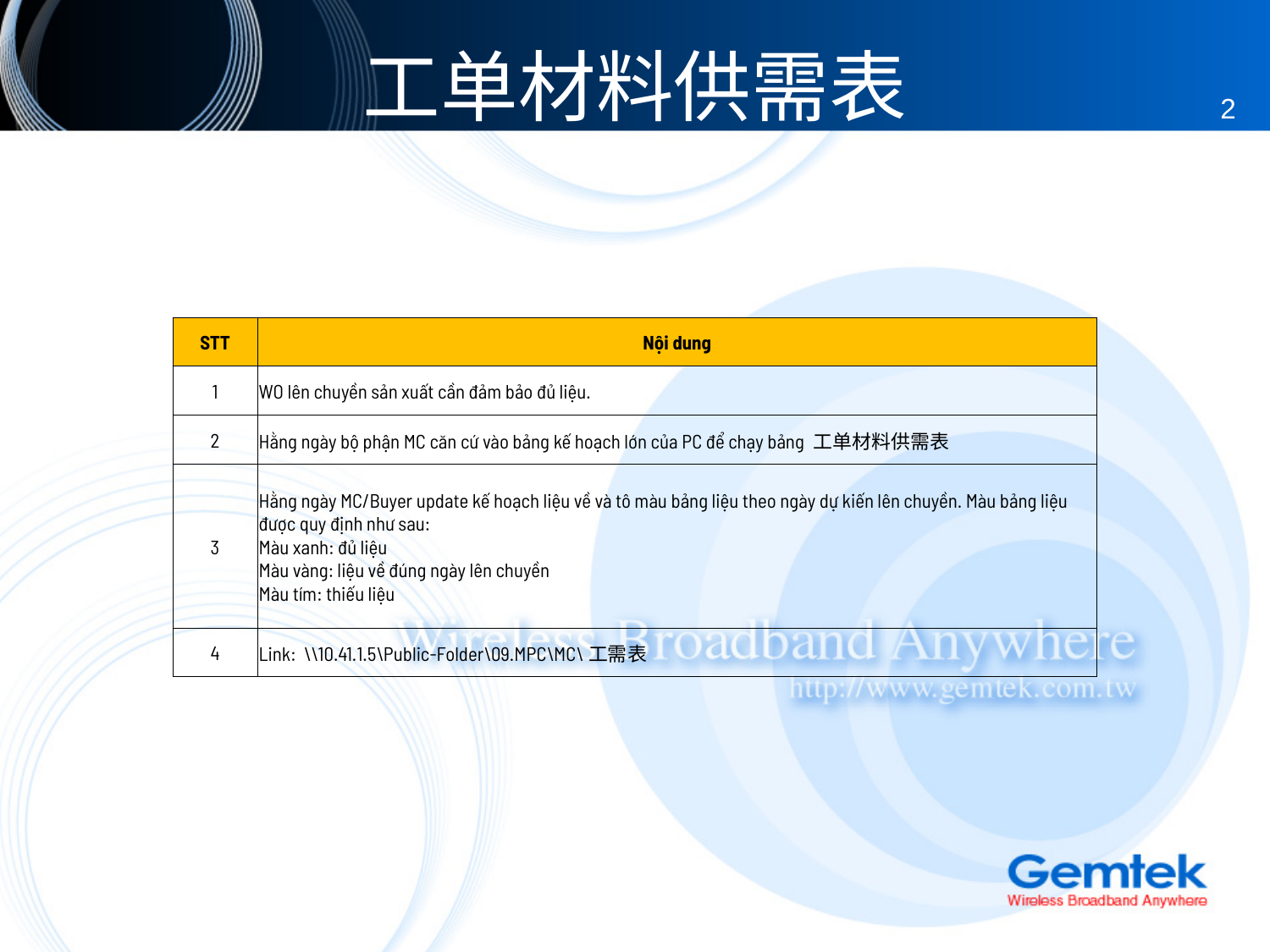

# 工单材料供需表
2
| STT | Nội dung |
| --- | --- |
| 1 | WO lên chuyền sản xuất cần đảm bảo đủ liệu. |
| 2 | Hằng ngày bộ phận MC căn cứ vào bảng kế hoạch lớn của PC để chạy bảng 工单材料供需表 |
| 3 | Hằng ngày MC/Buyer update kế hoạch liệu về và tô màu bảng liệu theo ngày dự kiến lên chuyền. Màu bảng liệu được quy định như sau: Màu xanh: đủ liệu Màu vàng: liệu về đúng ngày lên chuyền Màu tím: thiếu liệu |
| 4 | Link: \\10.41.1.5\Public-Folder\09.MPC\MC\工需表 |